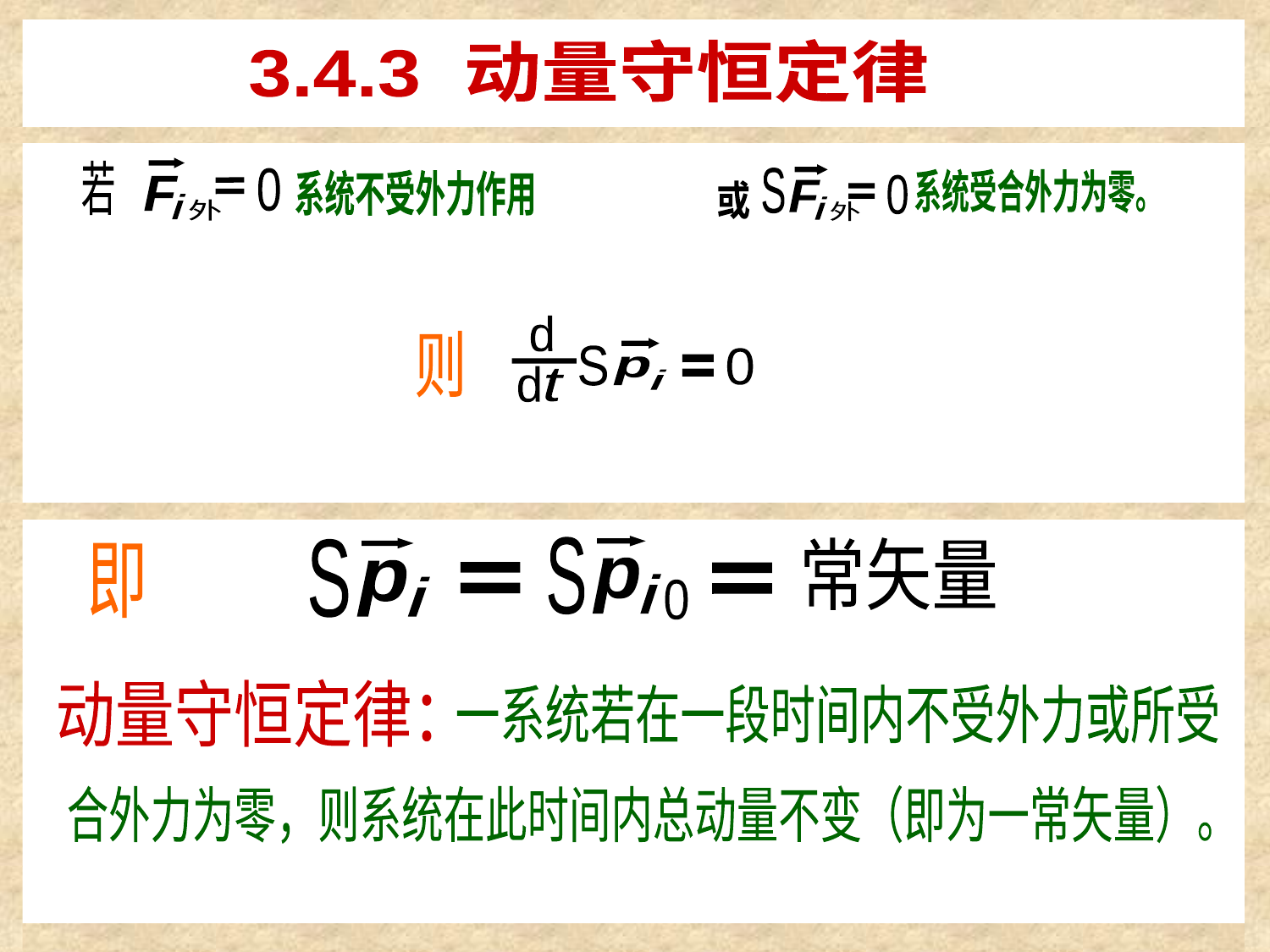

动量守恒

3.4.3  动量守恒定律

若

0

系统不受外力作用
F
i
外
Σ
系统受合外力为零。

0

F
或
i
外
d
则

Σ
0

p

d
t
i

Σ

p
i
常矢量
Σ

p
i
即

0
动量守恒定律：
一系统若在一段时间内不受外力或所受
合外力为零，则系统在此时间内总动量不变（即为一常矢量）。